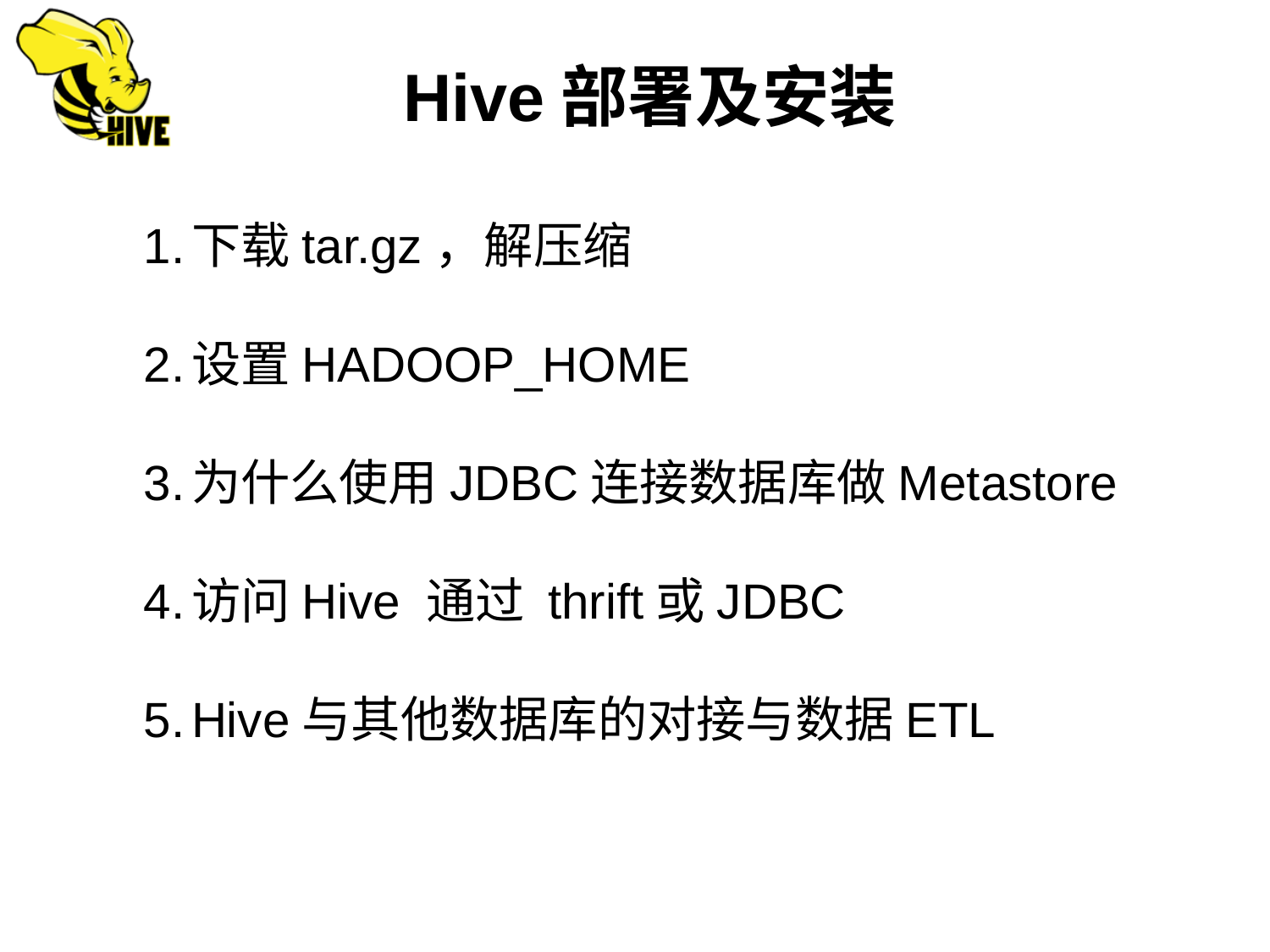

Hive部署及安装
下载tar.gz，解压缩

设置HADOOP_HOME

为什么使用JDBC连接数据库做Metastore

访问Hive 通过 thrift或JDBC

Hive与其他数据库的对接与数据ETL